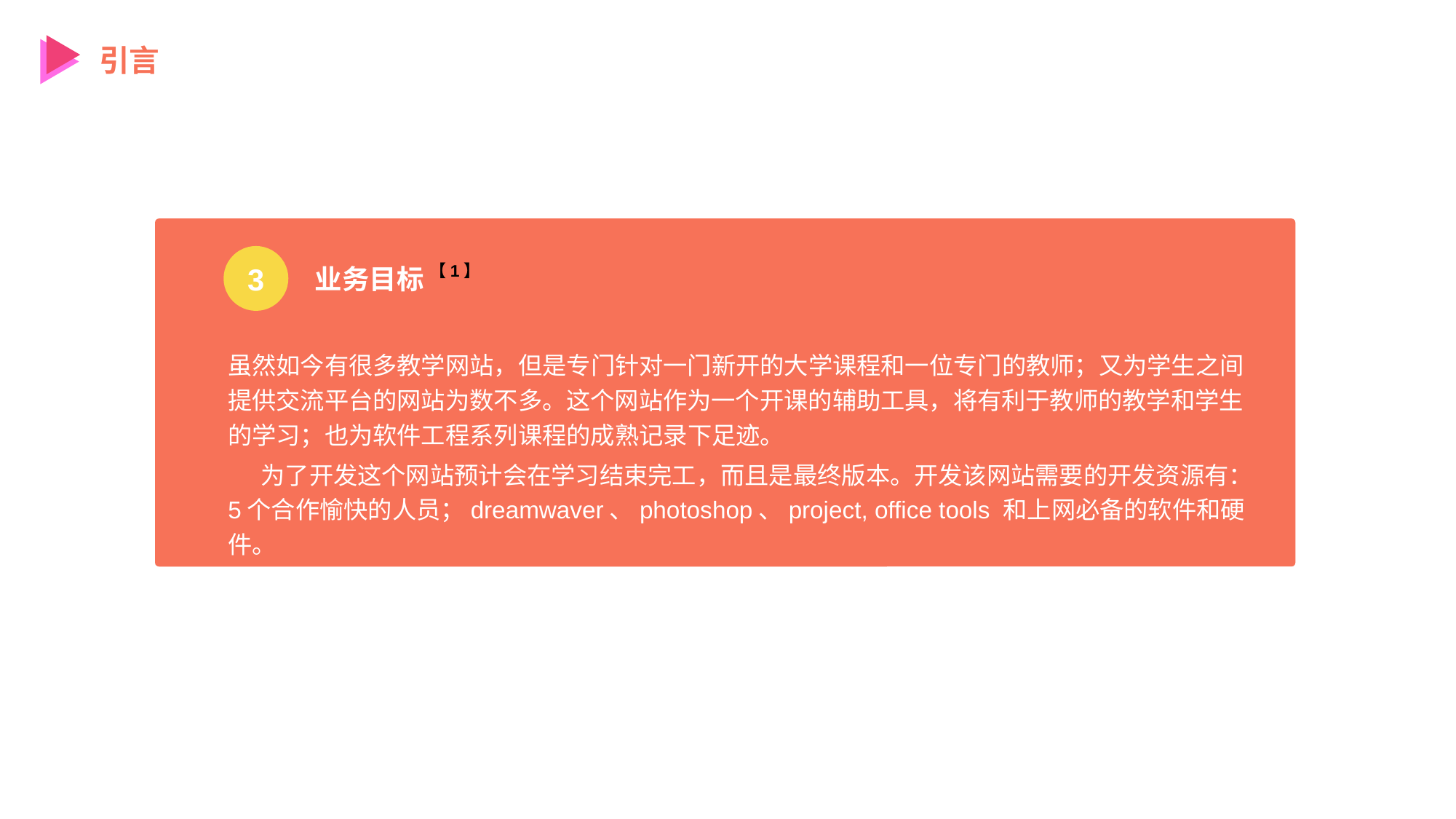

引言

3
【1】
业务目标
虽然如今有很多教学网站，但是专门针对一门新开的大学课程和一位专门的教师；又为学生之间提供交流平台的网站为数不多。这个网站作为一个开课的辅助工具，将有利于教师的教学和学生的学习；也为软件工程系列课程的成熟记录下足迹。
     为了开发这个网站预计会在学习结束完工，而且是最终版本。开发该网站需要的开发资源有：5个合作愉快的人员；dreamwaver、photoshop、project, office tools 和上网必备的软件和硬件。